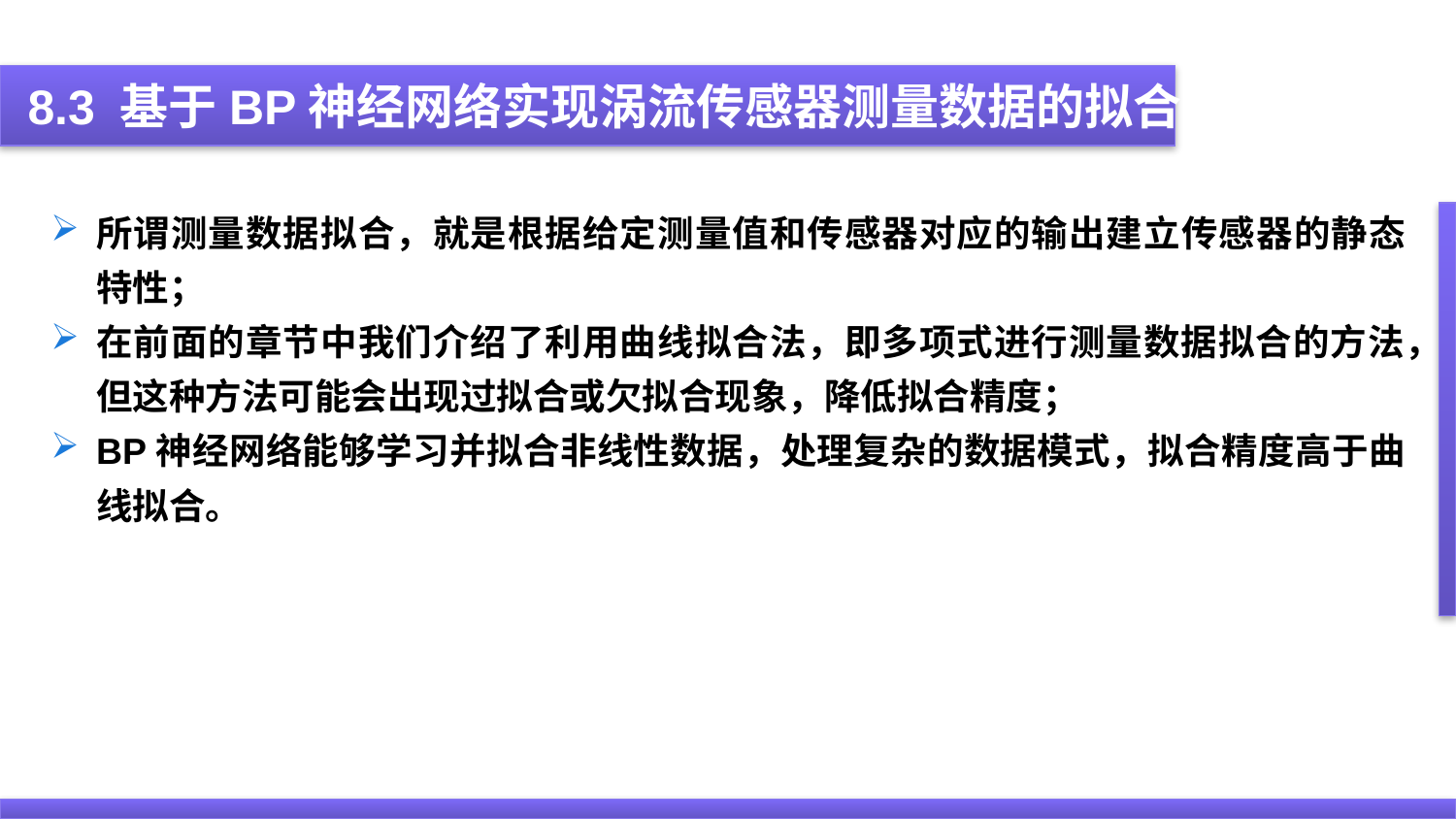

8.3 基于BP神经网络实现涡流传感器测量数据的拟合
所谓测量数据拟合，就是根据给定测量值和传感器对应的输出建立传感器的静态特性；
在前面的章节中我们介绍了利用曲线拟合法，即多项式进行测量数据拟合的方法，但这种方法可能会出现过拟合或欠拟合现象，降低拟合精度；
BP神经网络能够学习并拟合非线性数据，处理复杂的数据模式，拟合精度高于曲线拟合。